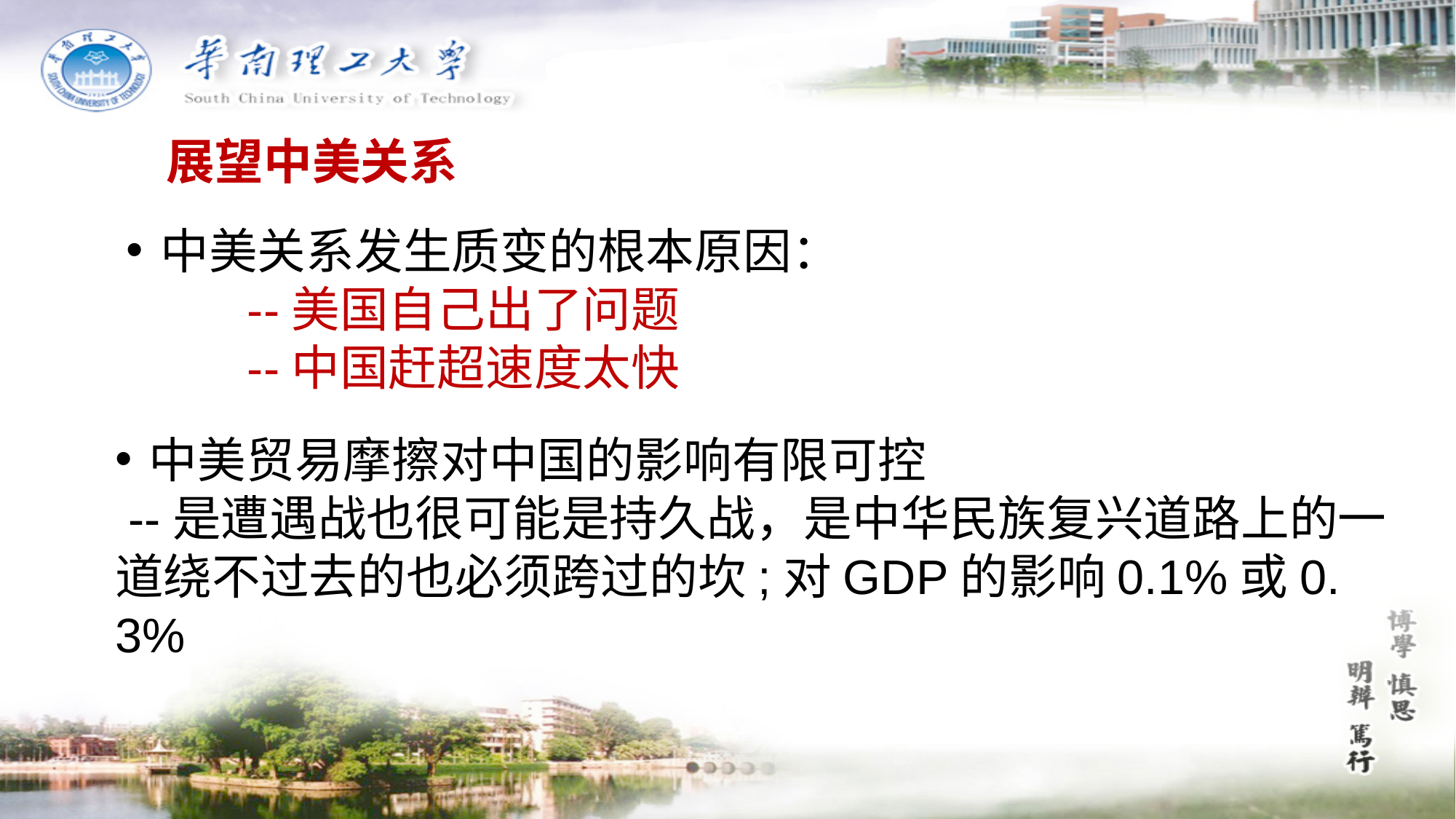

# Diagram
 展望中美关系
中美关系发生质变的根本原因：
         --美国自己出了问题
         --中国赶超速度太快

中美贸易摩擦对中国的影响有限可控
 --是遭遇战也很可能是持久战，是中华民族复兴道路上的一道绕不过去的也必须跨过的坎;对GDP的影响0.1%或0. 3%